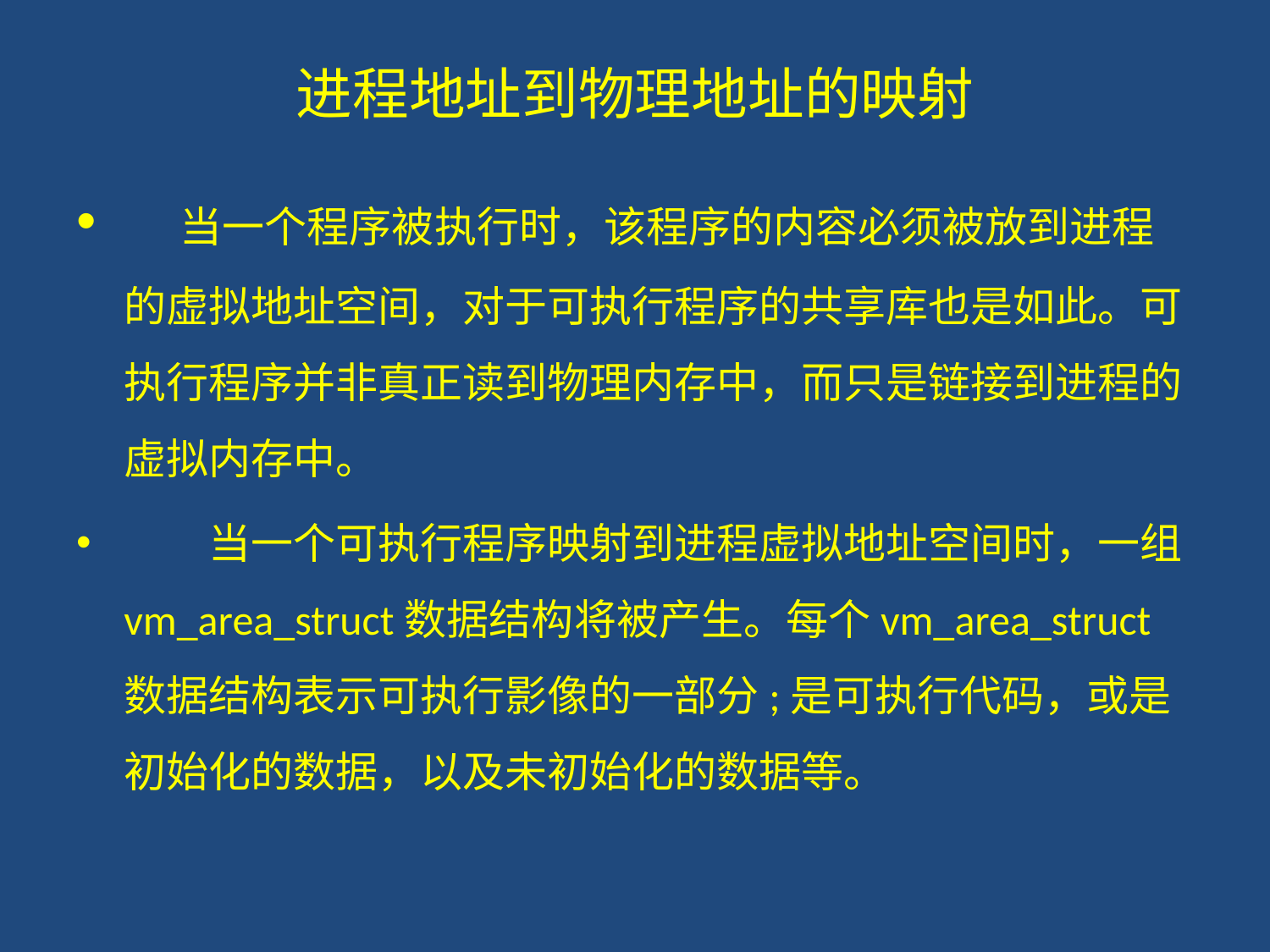

# 进程地址到物理地址的映射
　当一个程序被执行时，该程序的内容必须被放到进程的虚拟地址空间，对于可执行程序的共享库也是如此。可执行程序并非真正读到物理内存中，而只是链接到进程的虚拟内存中。
　　当一个可执行程序映射到进程虚拟地址空间时，一组vm_area_struct数据结构将被产生。每个vm_area_struct数据结构表示可执行影像的一部分;是可执行代码，或是初始化的数据，以及未初始化的数据等。